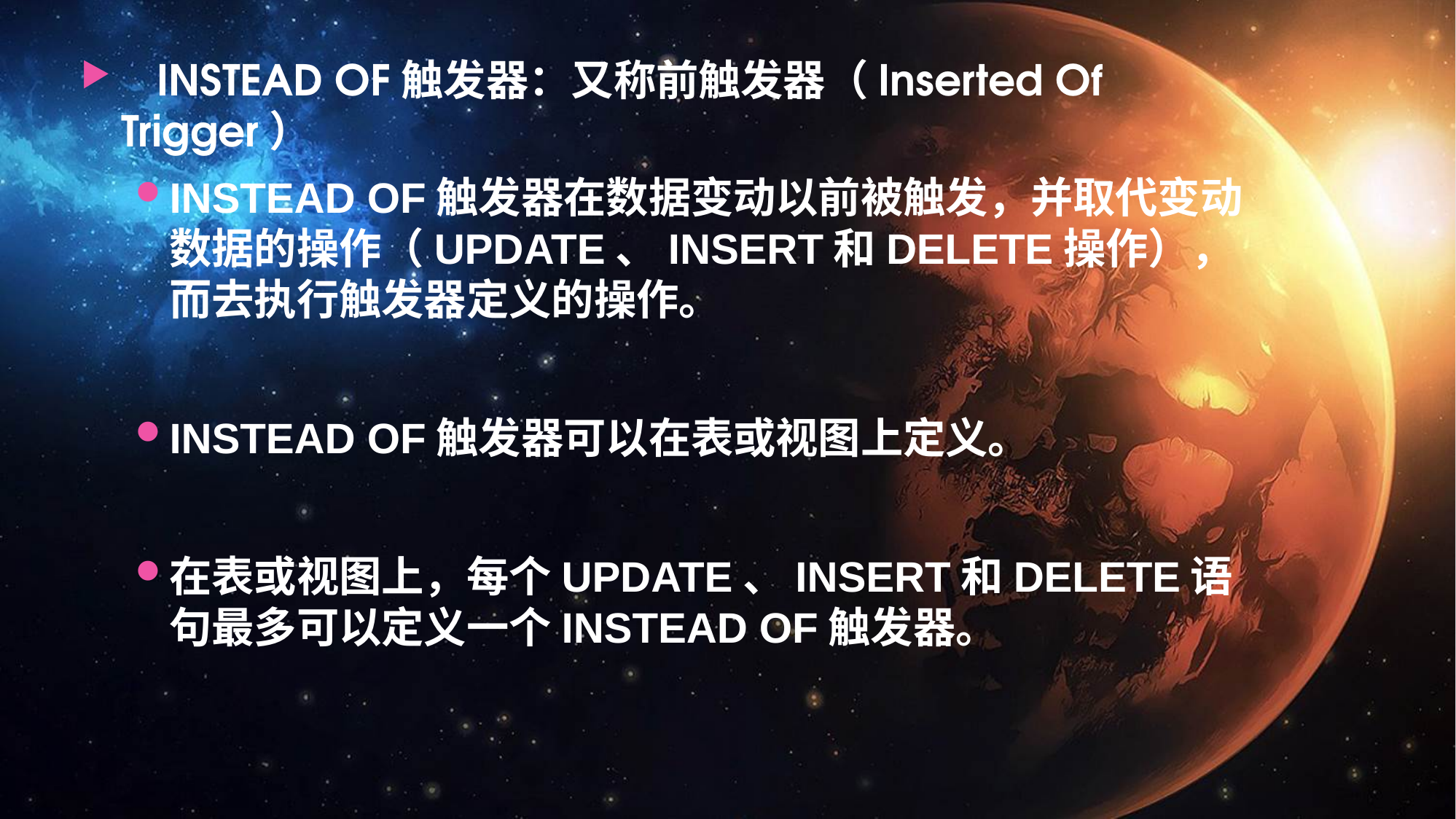

INSTEAD OF触发器：又称前触发器（Inserted Of Trigger）
INSTEAD OF触发器在数据变动以前被触发，并取代变动数据的操作（UPDATE、INSERT和DELETE操作），而去执行触发器定义的操作。

INSTEAD OF触发器可以在表或视图上定义。

在表或视图上，每个UPDATE、INSERT和DELETE语句最多可以定义一个INSTEAD OF触发器。